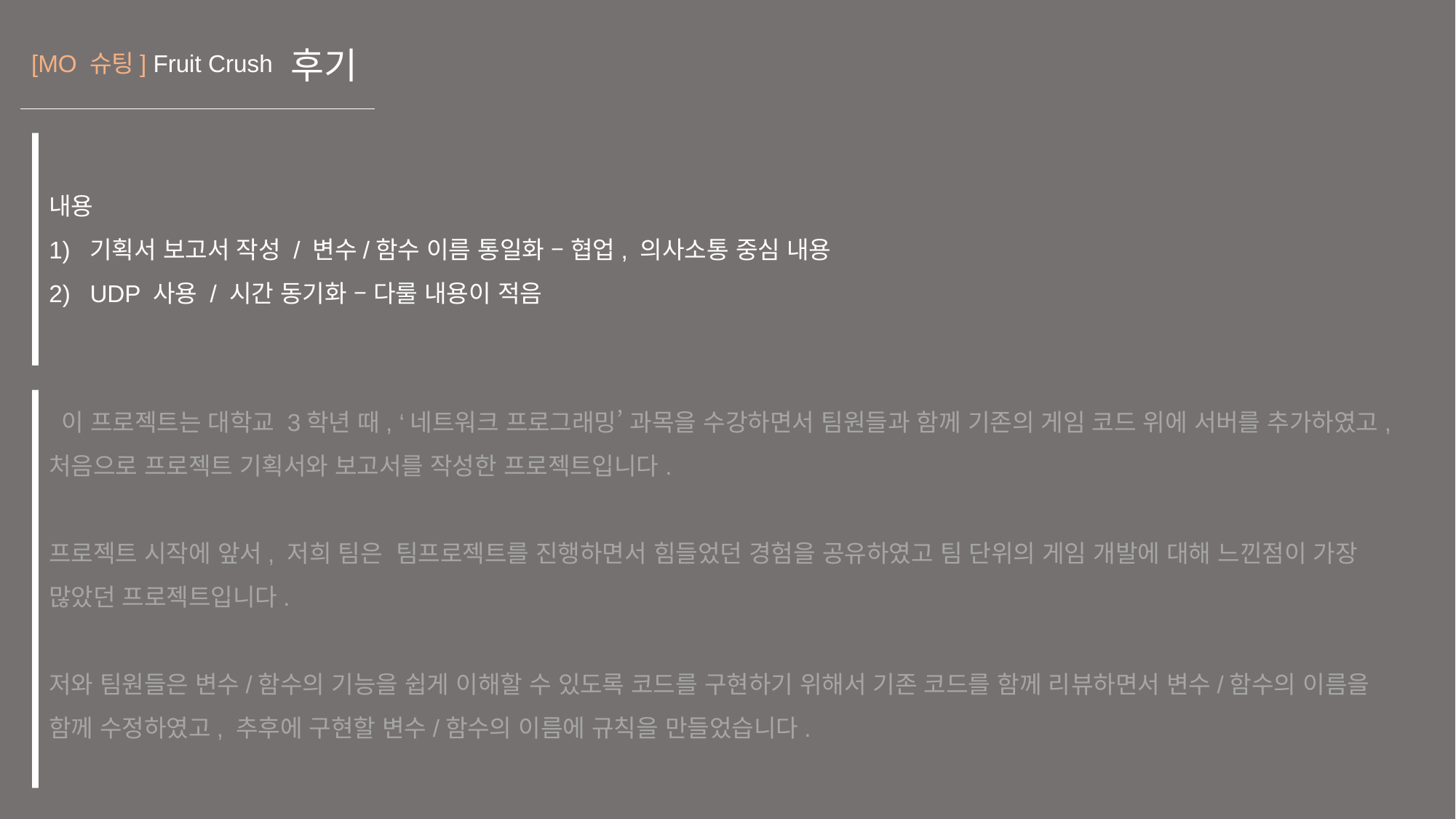

# 후기
[MO 슈팅] Fruit Crush

내용
기획서 보고서 작성 / 변수/함수 이름 통일화 – 협업, 의사소통 중심 내용
UDP 사용 / 시간 동기화 – 다룰 내용이 적음

 이 프로젝트는 대학교 3학년 때, ‘네트워크 프로그래밍’ 과목을 수강하면서 팀원들과 함께 기존의 게임 코드 위에 서버를 추가하였고, 처음으로 프로젝트 기획서와 보고서를 작성한 프로젝트입니다.

프로젝트 시작에 앞서, 저희 팀은  팀프로젝트를 진행하면서 힘들었던 경험을 공유하였고 팀 단위의 게임 개발에 대해 느낀점이 가장 많았던 프로젝트입니다.

저와 팀원들은 변수/함수의 기능을 쉽게 이해할 수 있도록 코드를 구현하기 위해서 기존 코드를 함께 리뷰하면서 변수/함수의 이름을 함께 수정하였고, 추후에 구현할 변수/함수의 이름에 규칙을 만들었습니다.